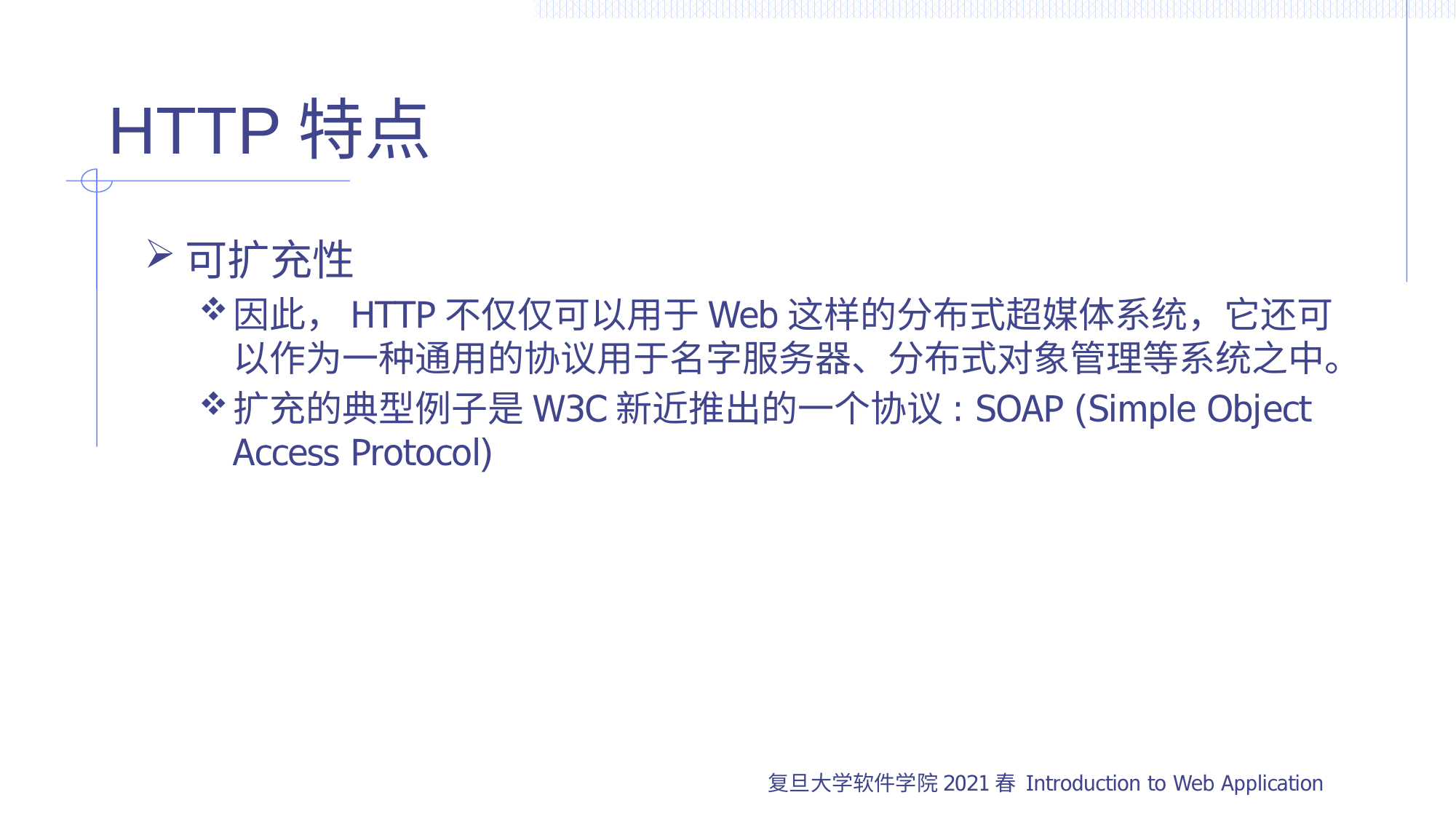

# HTTP特点
可扩充性
因此，HTTP不仅仅可以用于Web这样的分布式超媒体系统，它还可以作为一种通用的协议用于名字服务器、分布式对象管理等系统之中。
扩充的典型例子是W3C新近推出的一个协议: SOAP (Simple Object Access Protocol)